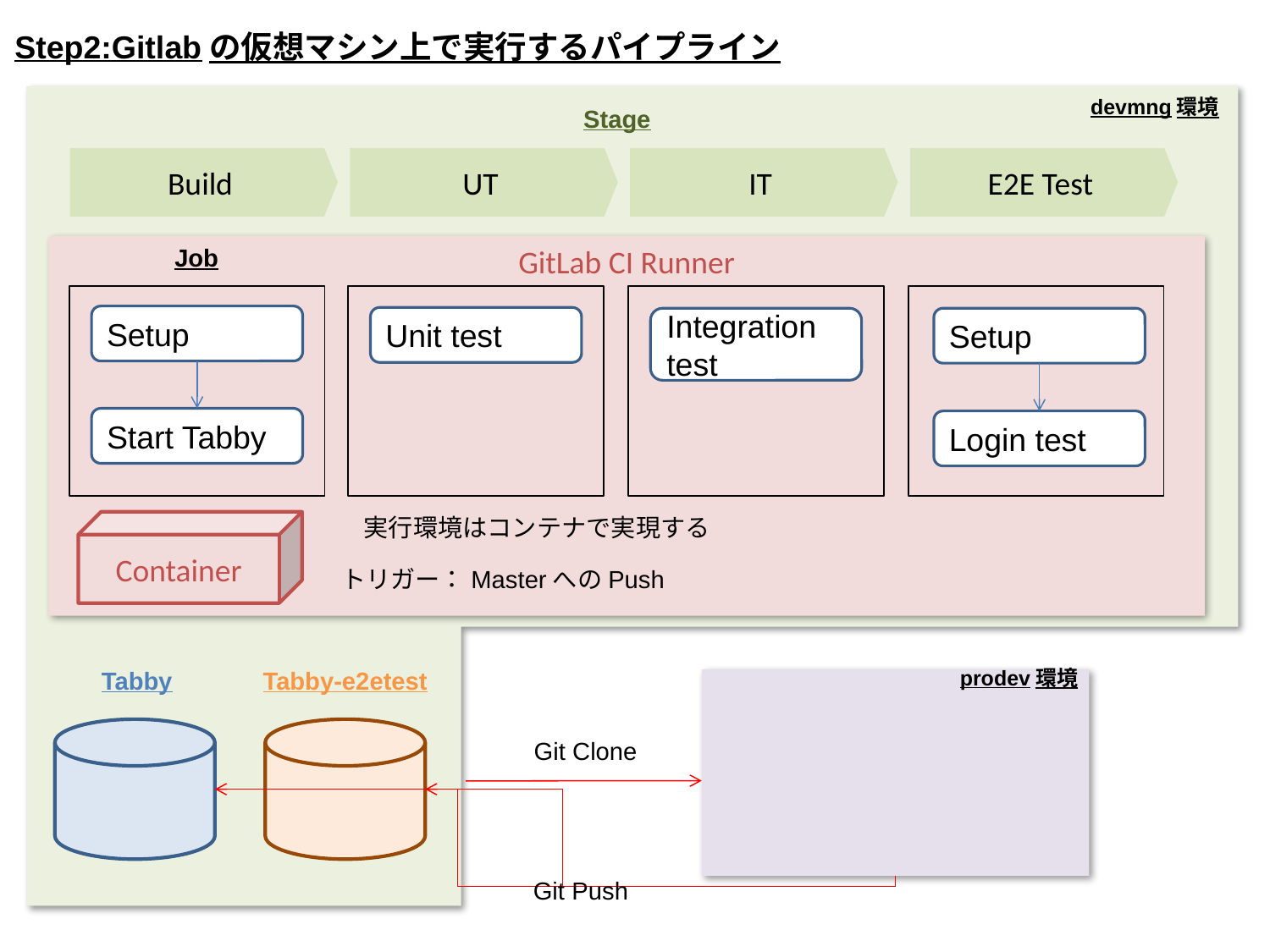

Step2:Gitlabの仮想マシン上で実行するパイプライン
devmng環境
Stage
Build
UT
IT
E2E Test
GitLab CI Runner
Job

Setup
Unit test
Integration
test
Setup
Start Tabby
Login test
実行環境はコンテナで実現する
Container
トリガー：MasterへのPush
prodev環境
Tabby

Tabby-e2etest

Git Clone
Git Push